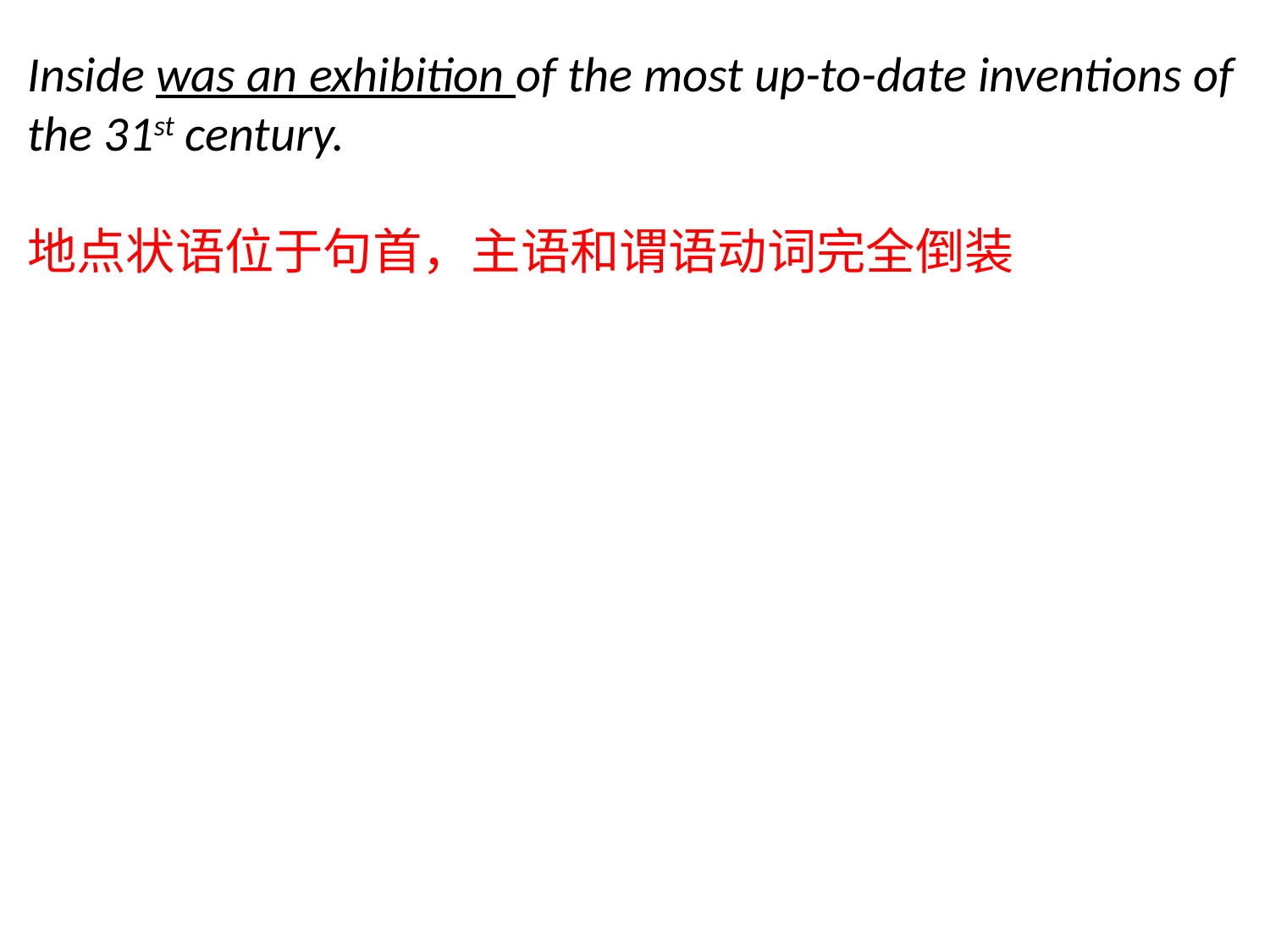

Inside was an exhibition of the most up-to-date inventions of the 31st century.

地点状语位于句首，主语和谓语动词完全倒装